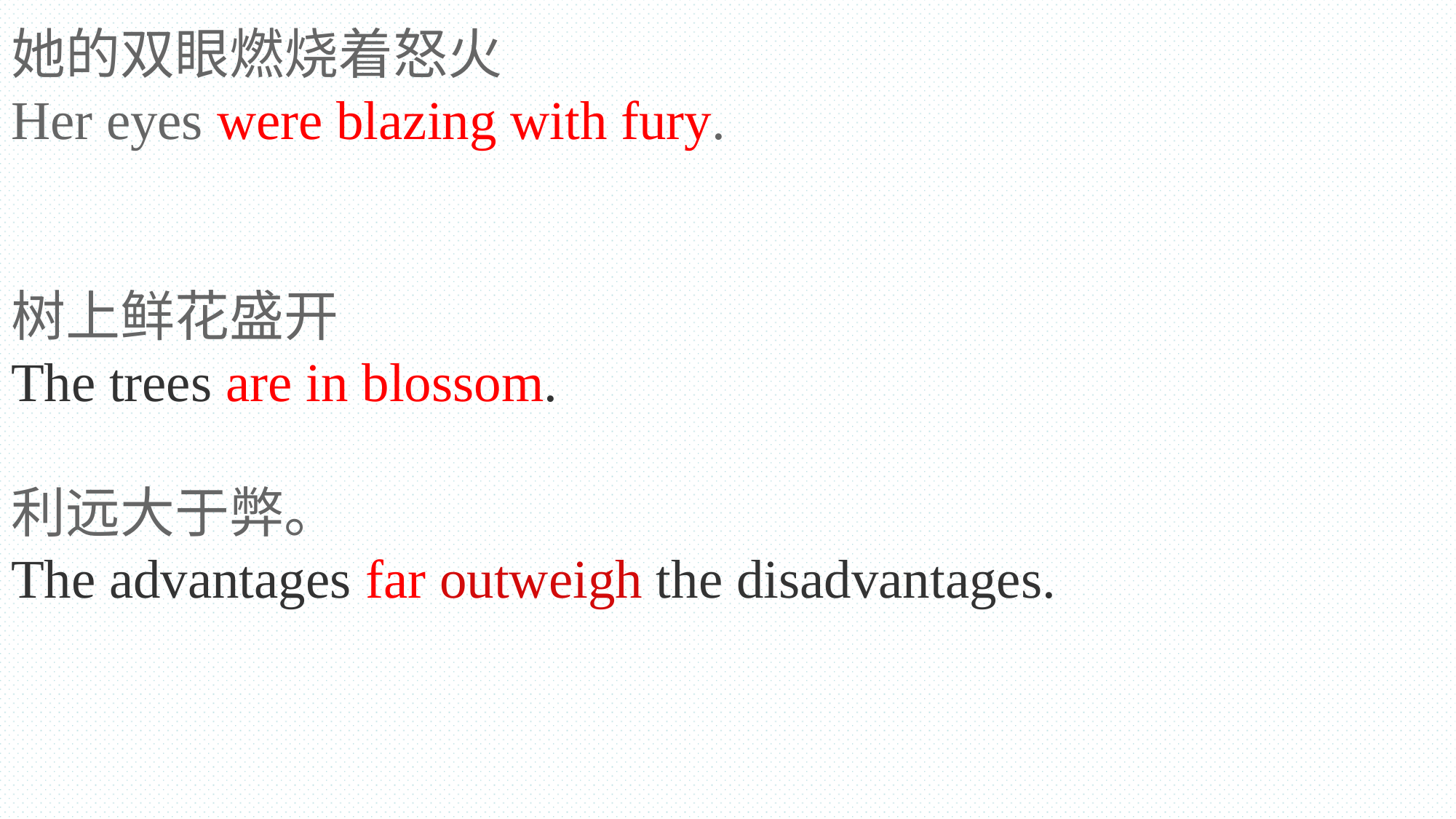

她的双眼燃烧着怒火
Her eyes were blazing with fury.

树上鲜花盛开
The trees are in blossom.

利远大于弊。
The advantages far outweigh the disadvantages.